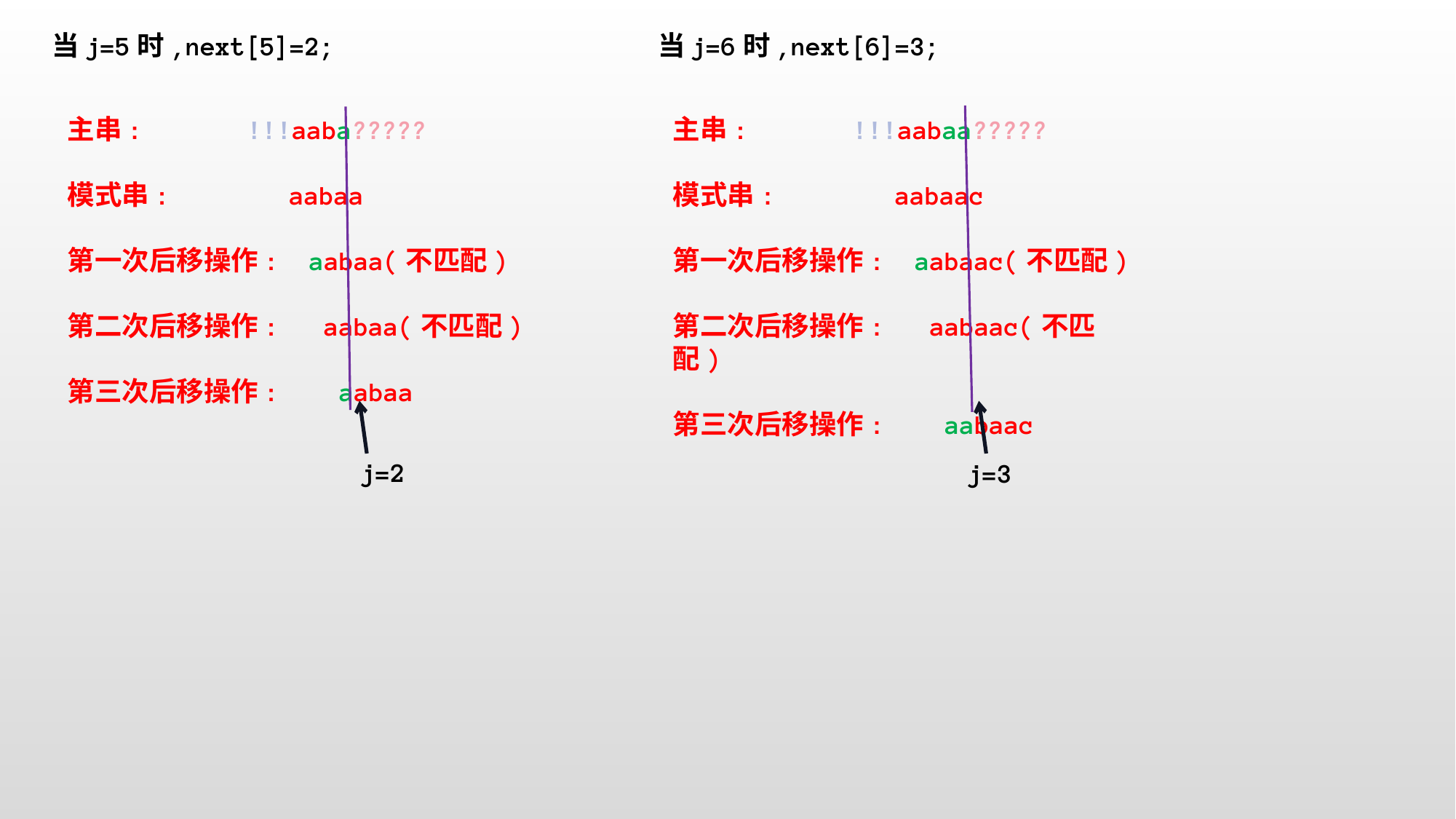

当j=5时,next[5]=2;
主串:       !!!aaba?????

模式串:        aabaa

第一次后移操作:  aabaa(不匹配)

第二次后移操作:   aabaa(不匹配)

第三次后移操作:    aabaa
j=2
当j=6时,next[6]=3;
主串:       !!!aabaa?????

模式串:        aabaac

第一次后移操作:  aabaac(不匹配)

第二次后移操作:   aabaac(不匹配)

第三次后移操作:    aabaac

j=3